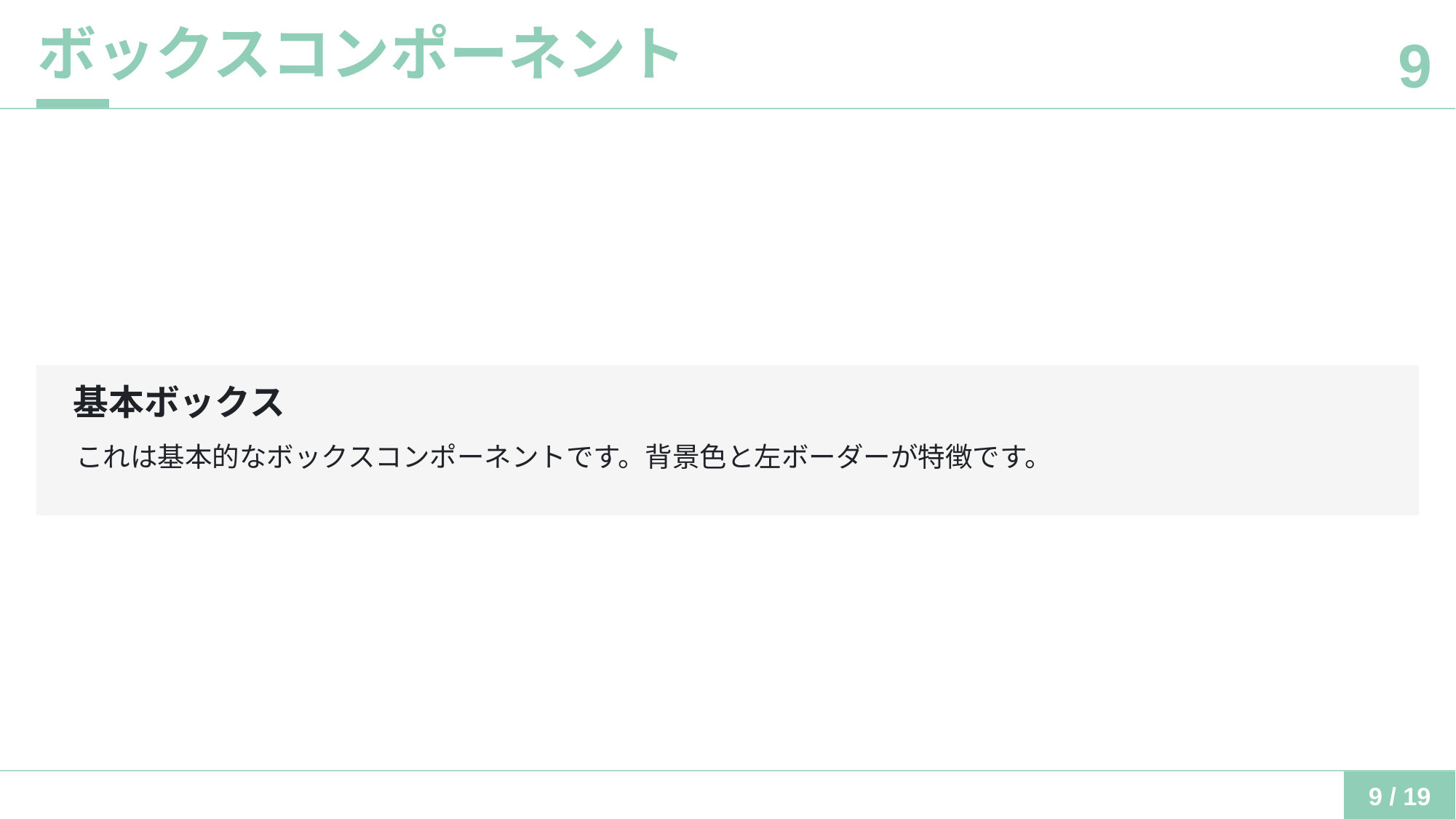

ボックスコンポーネント
9

基本ボックス
これは基本的なボックスコンポーネントです。背景⾊と左ボーダーが特徴です。

9 / 19